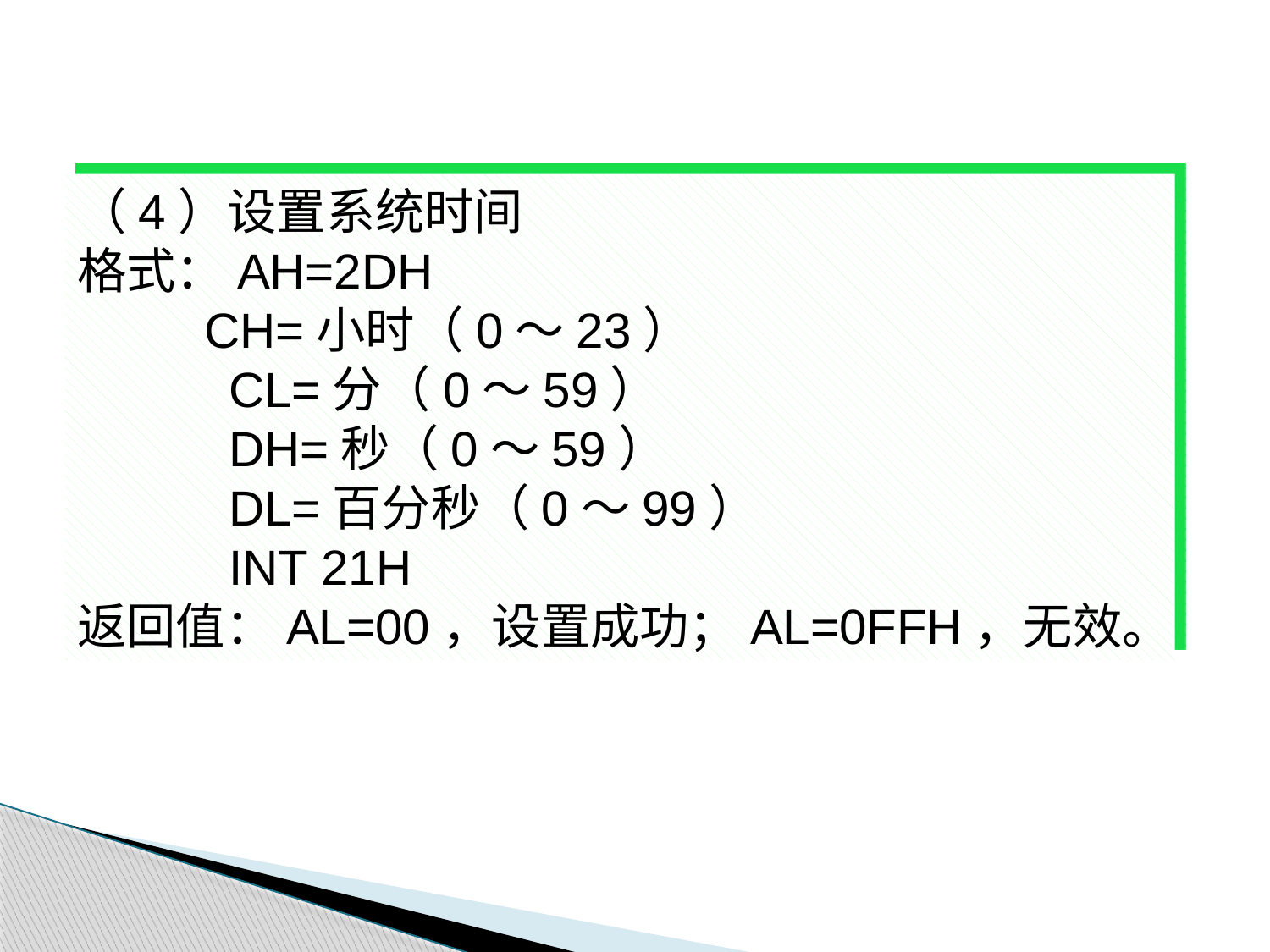

（4）设置系统时间
格式：AH=2DH
	CH=小时（0～23）
           CL=分（0～59）
           DH=秒（0～59）
           DL=百分秒（0～99）
           INT 21H
返回值：AL=00，设置成功；AL=0FFH，无效。